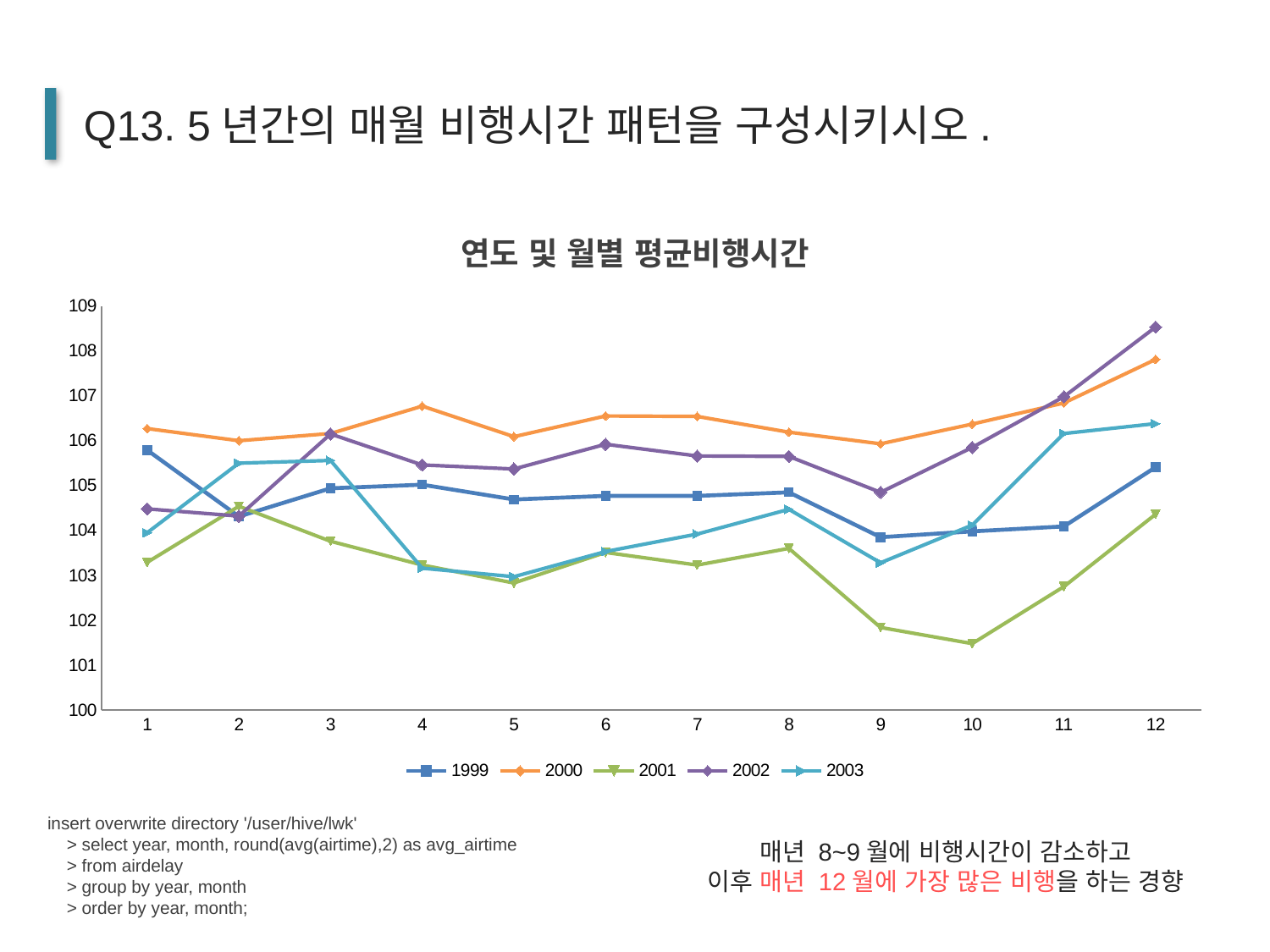

Q13. 5년간의 매월 비행시간 패턴을 구성시키시오.

### Chart: 연도 및 월별 평균비행시간

| Category | 1999 | 2000 | 2001 | 2002 | 2003 |
|---|---|---|---|---|---|
| 1 | 105.79 | 106.27 | 103.29 | 104.48 | 103.95 |
| 2 | 104.31 | 106.0 | 104.54 | 104.32 | 105.5 |
| 3 | 104.94 | 106.16 | 103.76 | 106.15 | 105.56 |
| 4 | 105.02 | 106.77 | 103.23 | 105.46 | 103.16 |
| 5 | 104.69 | 106.09 | 102.83 | 105.37 | 102.97 |
| 6 | 104.77 | 106.55 | 103.51 | 105.92 | 103.53 |
| 7 | 104.77 | 106.54 | 103.23 | 105.66 | 103.92 |
| 8 | 104.85 | 106.19 | 103.6 | 105.65 | 104.47 |
| 9 | 103.85 | 105.93 | 101.84 | 104.85 | 103.28 |
| 10 | 103.98 | 106.37 | 101.48 | 105.85 | 104.12 |
| 11 | 104.09 | 106.84 | 102.75 | 106.98 | 106.16 |
| 12 | 105.41 | 107.81 | 104.36 | 108.53 | 106.38 |
insert overwrite directory '/user/hive/lwk'
    > select year, month, round(avg(airtime),2) as avg_airtime
    > from airdelay
    > group by year, month
    > order by year, month;

매년 8~9월에 비행시간이 감소하고
이후 매년 12월에 가장 많은 비행을 하는 경향